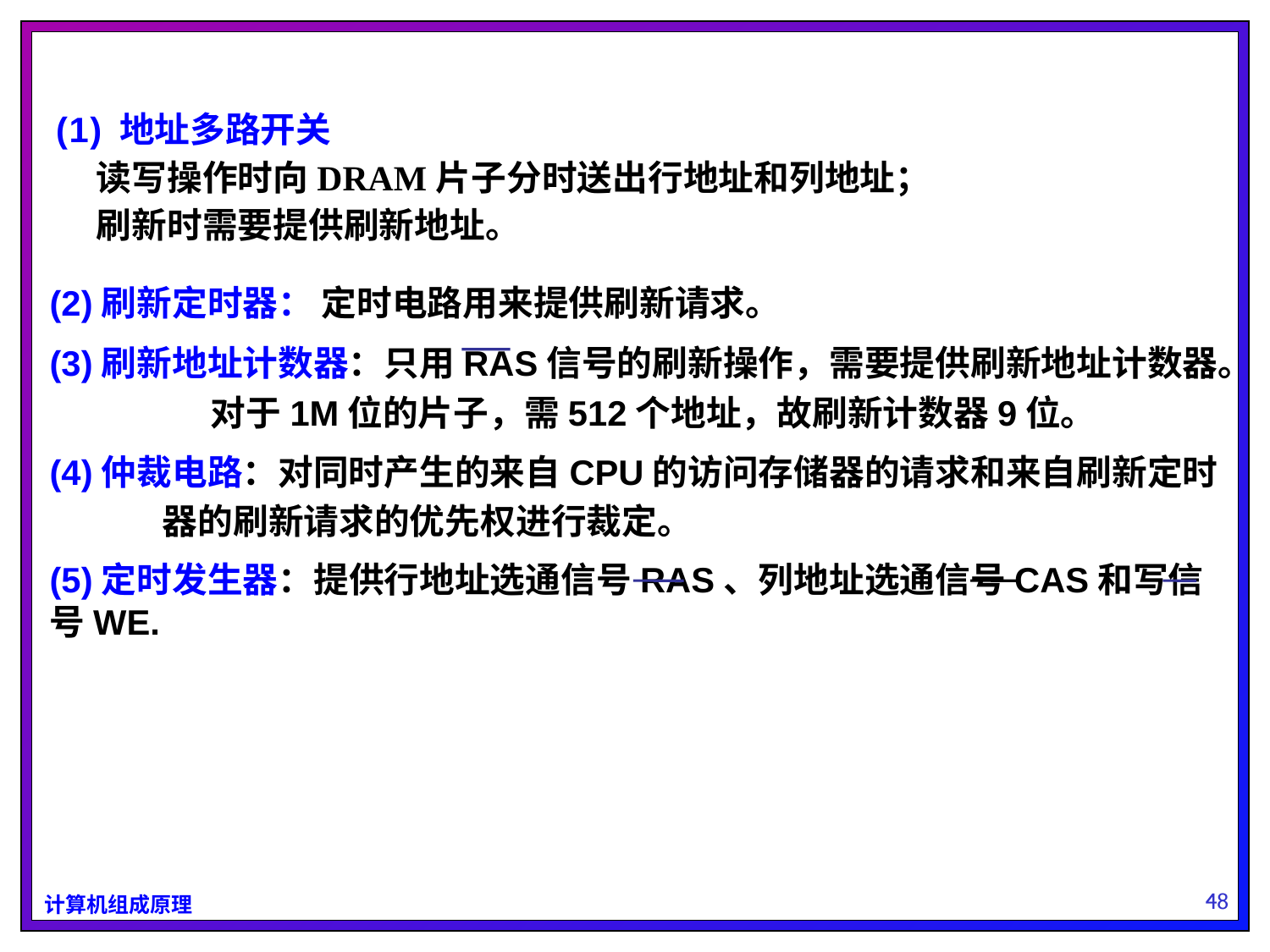

地址多路开关
    读写操作时向DRAM片子分时送出行地址和列地址；
    刷新时需要提供刷新地址。
(2)刷新定时器： 定时电路用来提供刷新请求。
(3)刷新地址计数器：只用RAS信号的刷新操作，需要提供刷新地址计数器。
                   对于1M位的片子，需512个地址，故刷新计数器9位。
(4)仲裁电路：对同时产生的来自CPU的访问存储器的请求和来自刷新定时
             器的刷新请求的优先权进行裁定。
(5)定时发生器：提供行地址选通信号RAS、列地址选通信号CAS和写信号WE.